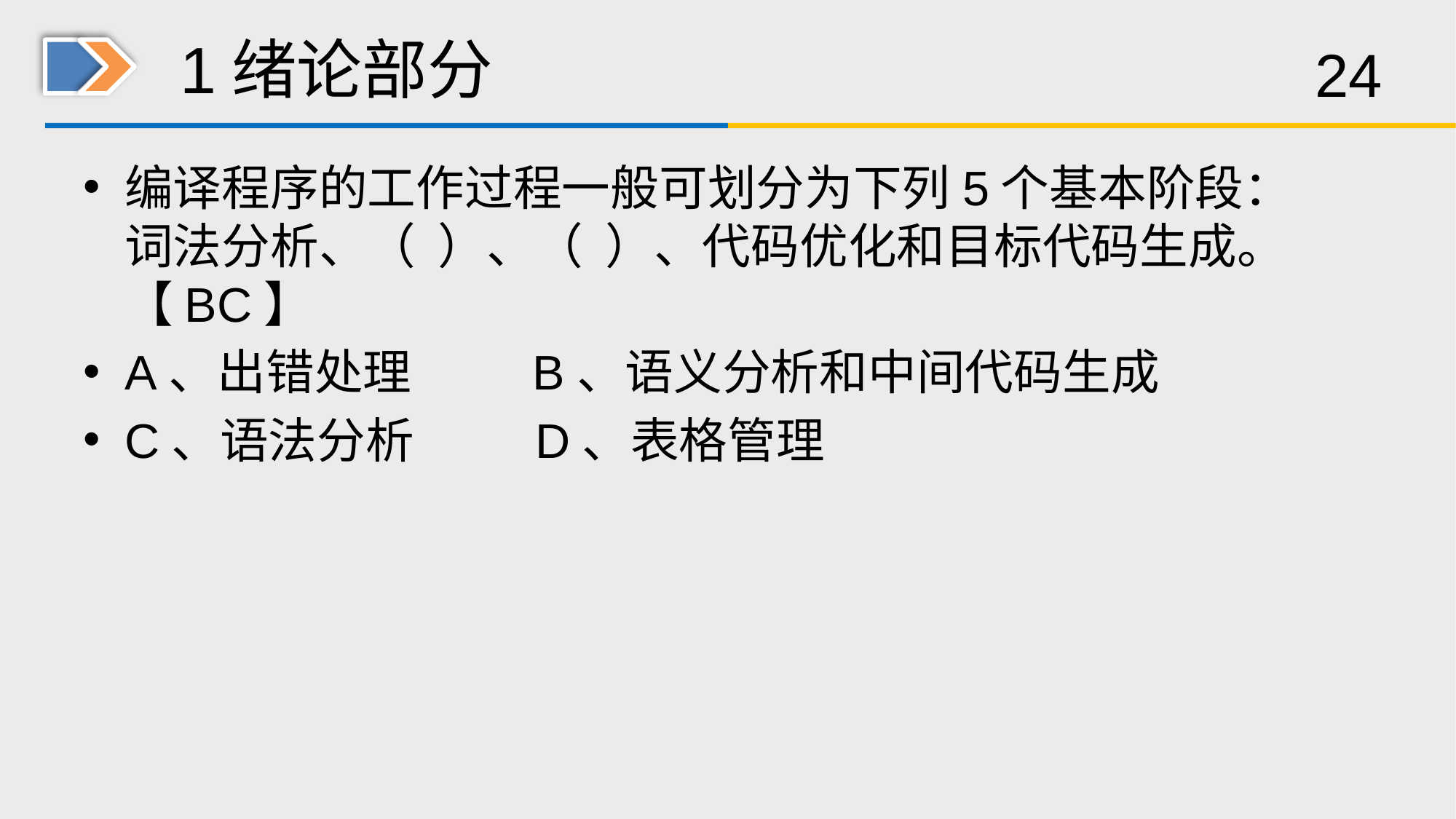

# 1绪论部分
24
编译程序的工作过程一般可划分为下列5个基本阶段：词法分析、（  ）、（  ）、代码优化和目标代码生成。【BC】
A、出错处理          B、语义分析和中间代码生成
C、语法分析          D、表格管理